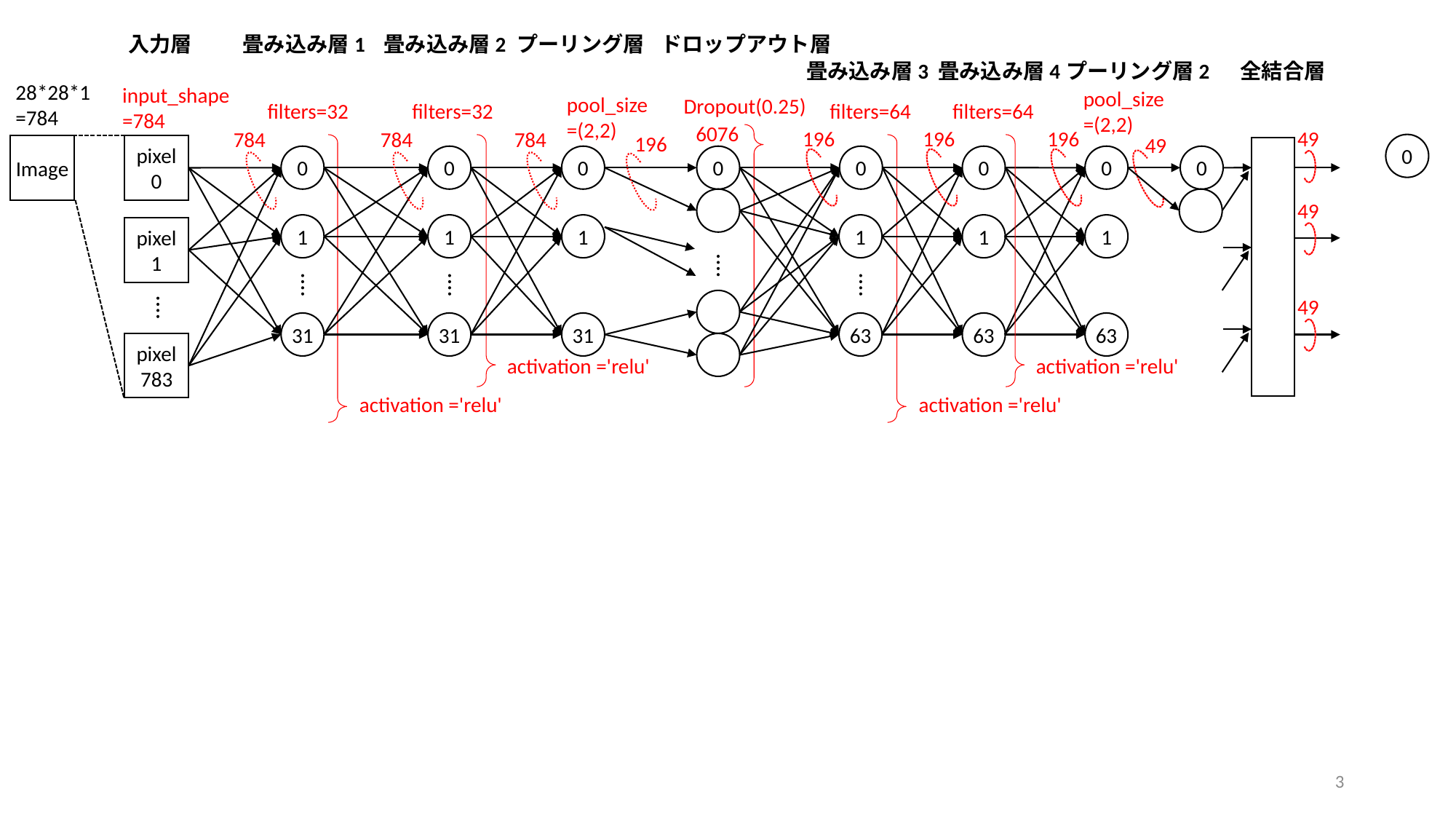

入力層
畳み込み層1
畳み込み層2
プーリング層
ドロップアウト層
畳み込み層3
畳み込み層4
プーリング層2
全結合層
28*28*1
=784
input_shape
=784
pool_size
=(2,2)
pool_size
=(2,2)
Dropout(0.25)
filters=32
filters=32
filters=64
filters=64
6076
196
196
196
49
784
784
784

196
49
0

Image
pixel
0

0
0
0
0
0
0
0
0

49
1
1
1
1
1
1
pixel
1

49

31
31
31
63
63
63

pixel
783

activation ='relu'
activation ='relu'
activation ='relu'
activation ='relu'
3